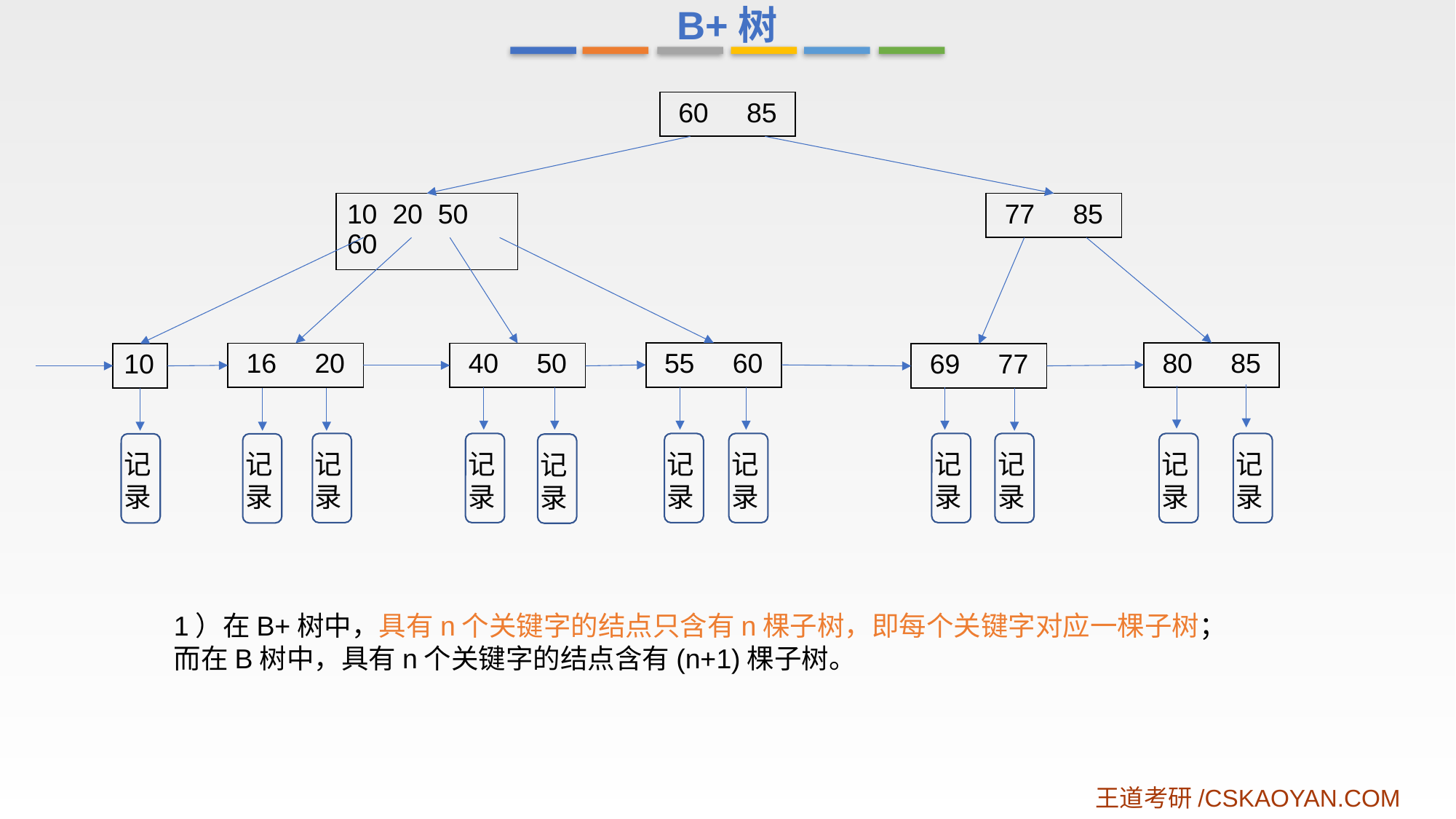

B+树

| 60 85 |
| --- |
| 10 20 50 60 |
| --- |
| 77 85 |
| --- |
| 55 60 |
| --- |
| 80 85 |
| --- |
| 16 20 |
| --- |
| 40 50 |
| --- |
| 10 |
| --- |
| 69 77 |
| --- |

记录
记录
记录
记录
记录
记录
记录
记录
记录
记录
记录
1）在B+树中，具有n个关键字的结点只含有n棵子树，即每个关键字对应一棵子树；而在B树中，具有n个关键字的结点含有(n+1)棵子树。
王道考研/CSKAOYAN.COM